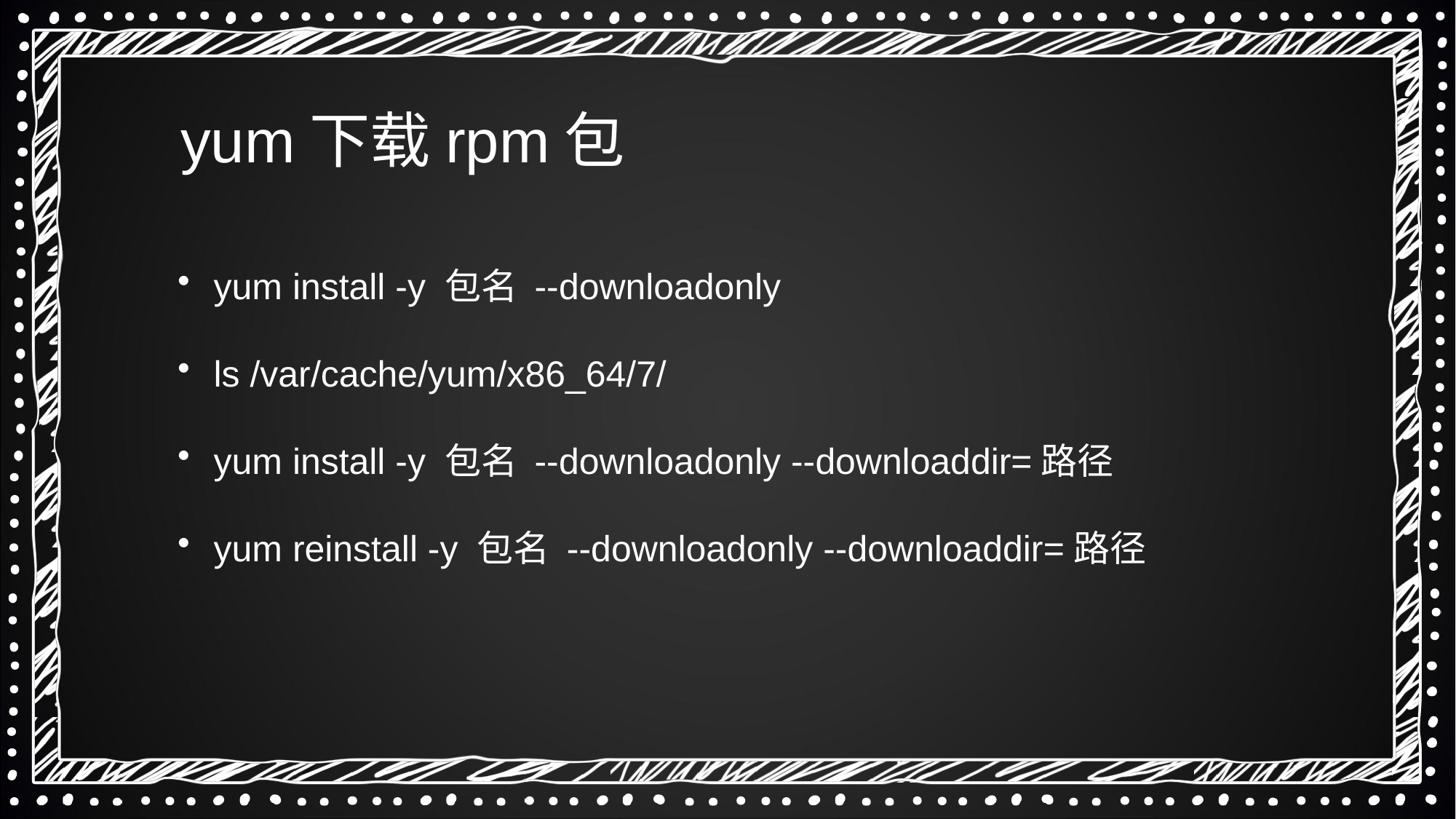

yum下载rpm包
 yum install -y 包名 --downloadonly

 ls /var/cache/yum/x86_64/7/

 yum install -y 包名 --downloadonly --downloaddir=路径

 yum reinstall -y 包名 --downloadonly --downloaddir=路径